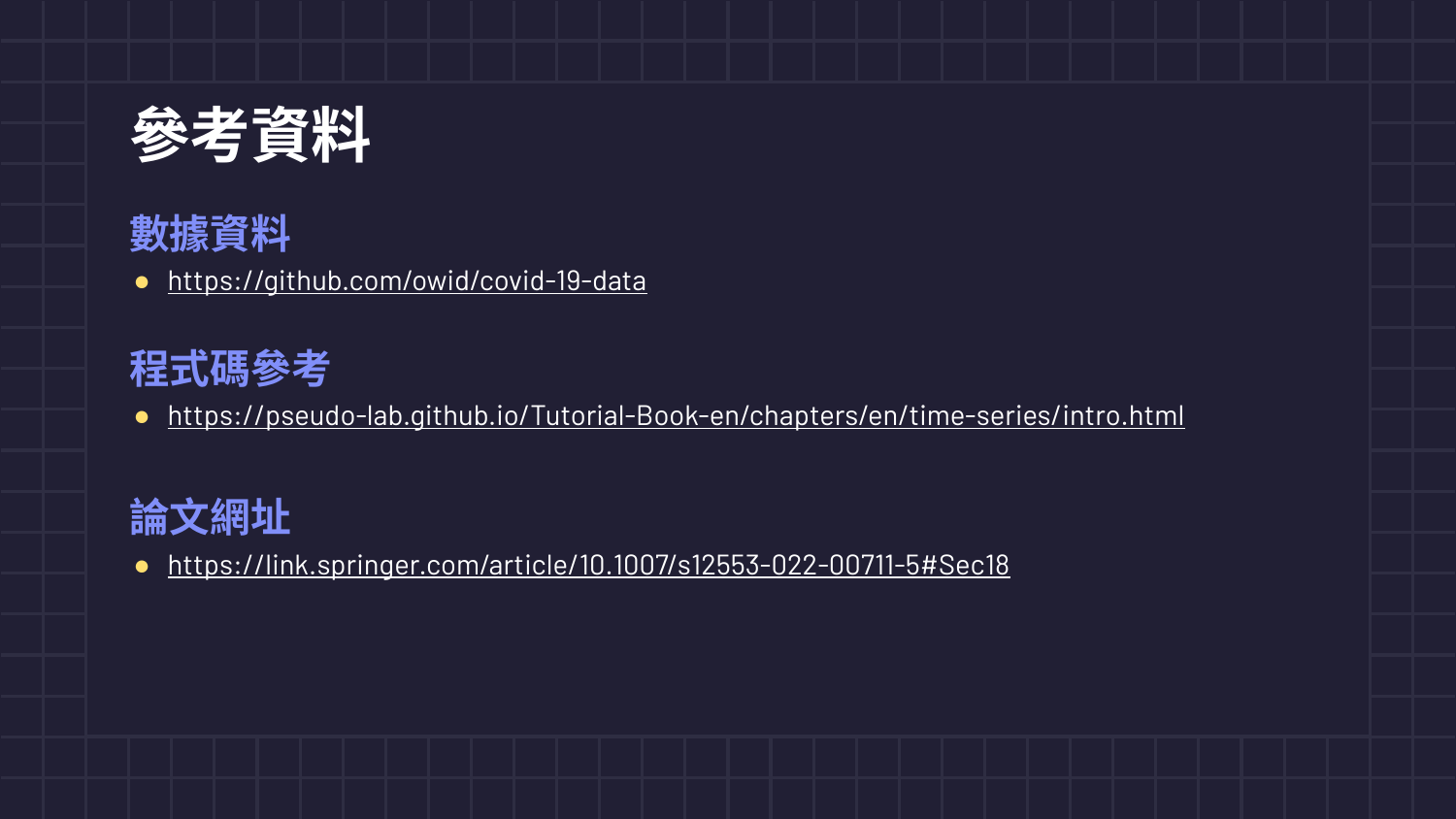

# 參考資料
數據資料
https://github.com/owid/covid-19-data

程式碼參考
https://pseudo-lab.github.io/Tutorial-Book-en/chapters/en/time-series/intro.html

論文網址
https://link.springer.com/article/10.1007/s12553-022-00711-5#Sec18